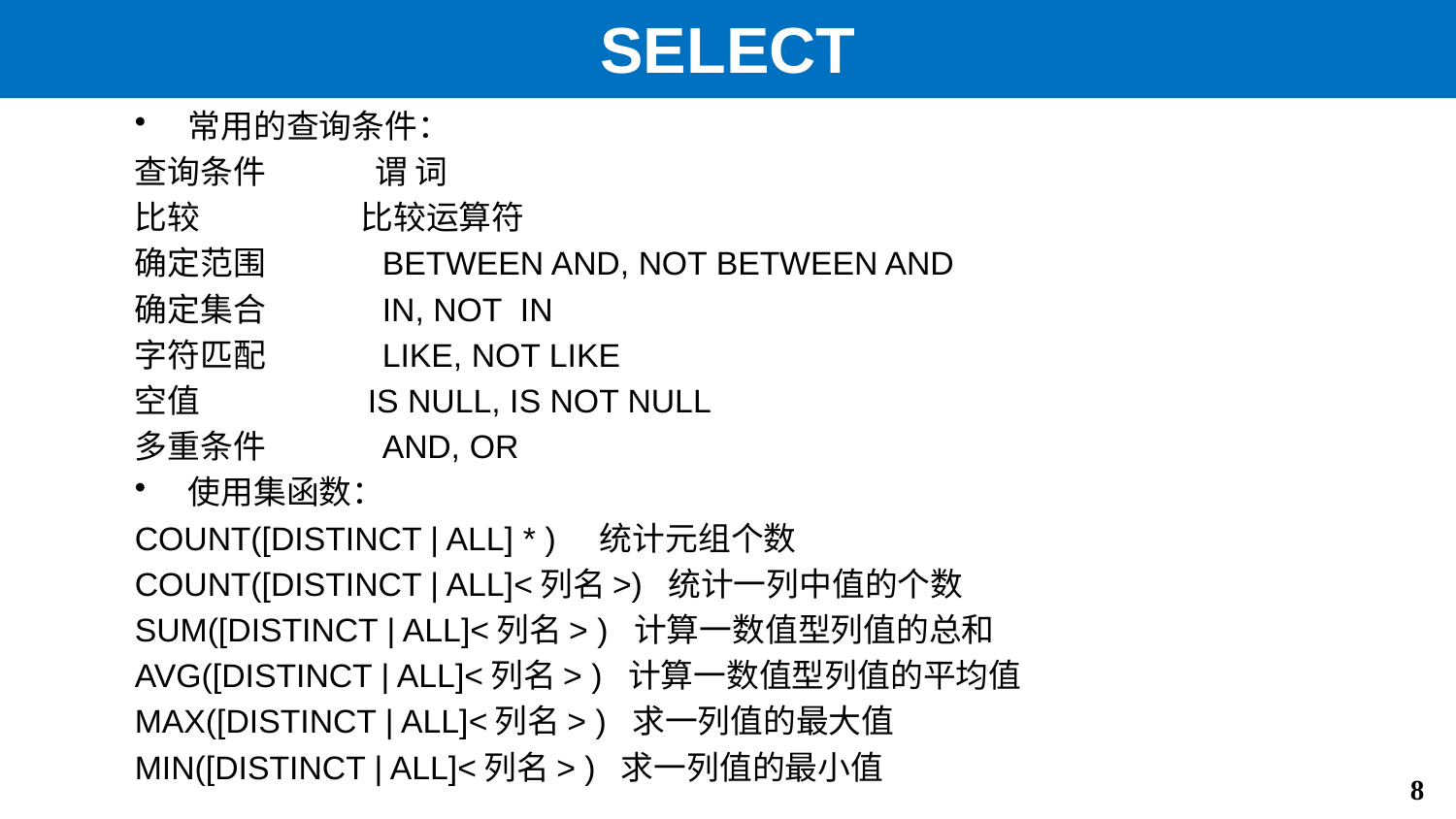

# SELECT
常用的查询条件：
查询条件               谓 词
比较                      比较运算符
确定范围               BETWEEN AND, NOT BETWEEN AND
确定集合               IN, NOT  IN
字符匹配               LIKE, NOT LIKE
空值                      IS NULL, IS NOT NULL
多重条件               AND, OR
使用集函数：
COUNT([DISTINCT | ALL] * )    统计元组个数
COUNT([DISTINCT | ALL]<列名>)  统计一列中值的个数
SUM([DISTINCT | ALL]<列名> )  计算一数值型列值的总和
AVG([DISTINCT | ALL]<列名> )  计算一数值型列值的平均值
MAX([DISTINCT | ALL]<列名> )  求一列值的最大值
MIN([DISTINCT | ALL]<列名> )  求一列值的最小值